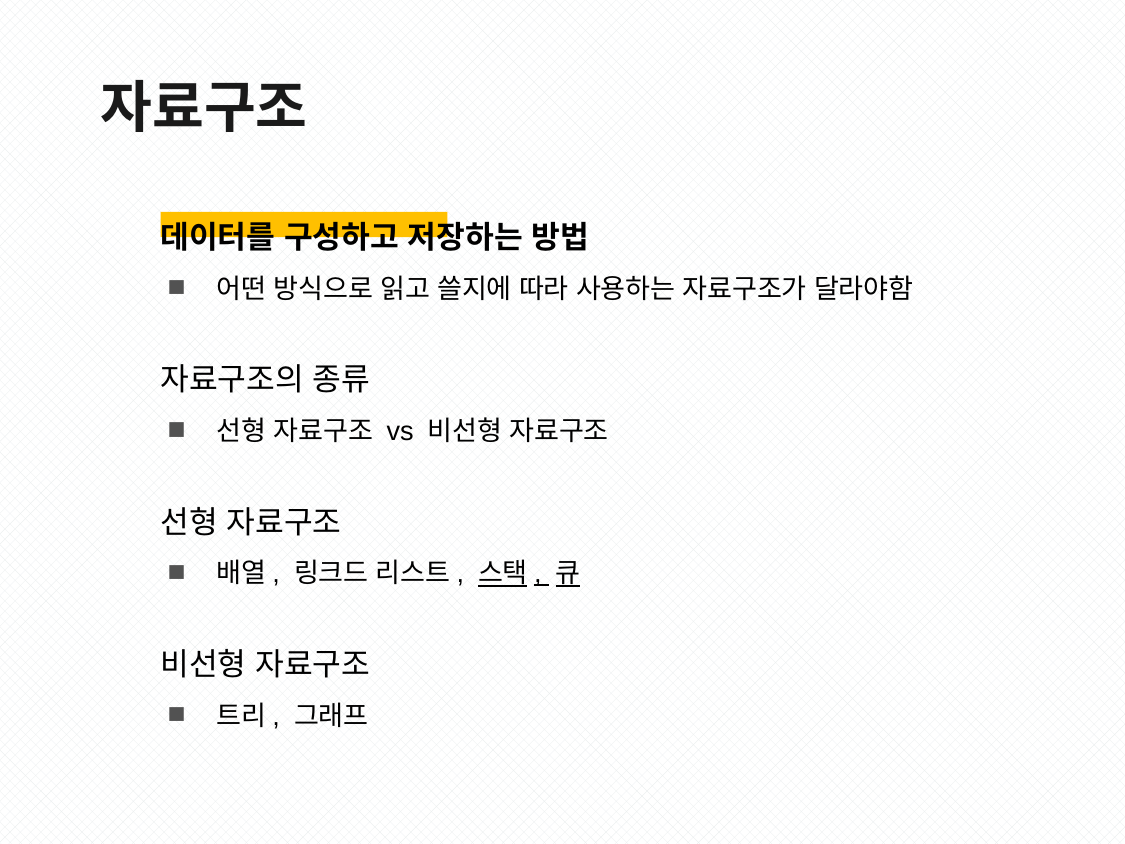

자료구조
데이터를 구성하고 저장하는 방법
어떤 방식으로 읽고 쓸지에 따라 사용하는 자료구조가 달라야함
자료구조의 종류
선형 자료구조 vs 비선형 자료구조
선형 자료구조
배열, 링크드 리스트, 스택, 큐
비선형 자료구조
트리, 그래프